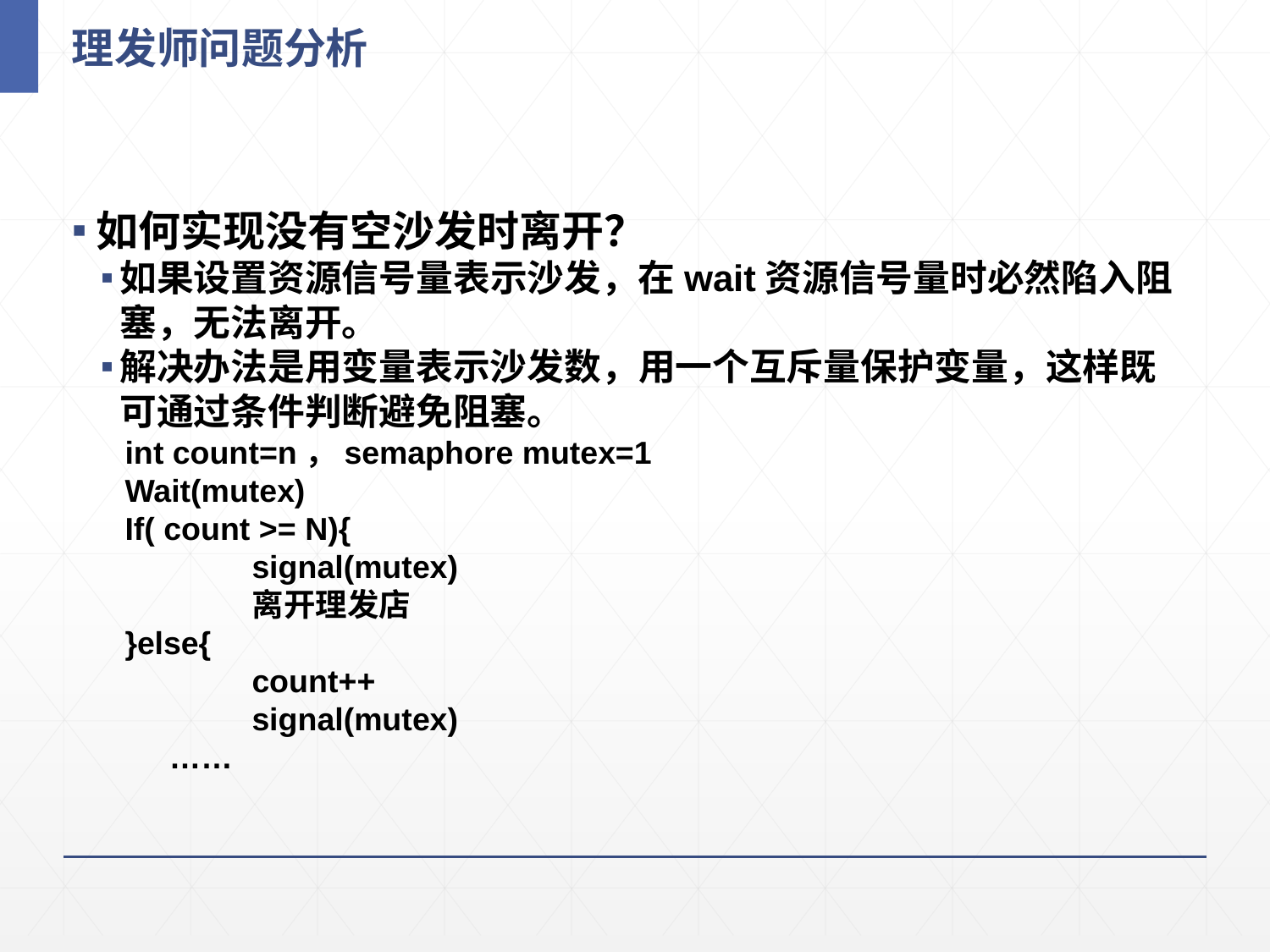

# 理发师问题分析
如何实现没有空沙发时离开？
如果设置资源信号量表示沙发，在wait资源信号量时必然陷入阻塞，无法离开。
解决办法是用变量表示沙发数，用一个互斥量保护变量，这样既可通过条件判断避免阻塞。
int count=n，semaphore mutex=1
Wait(mutex)
If( count >= N){
	signal(mutex)
	离开理发店
}else{
	count++
	signal(mutex)
     ……